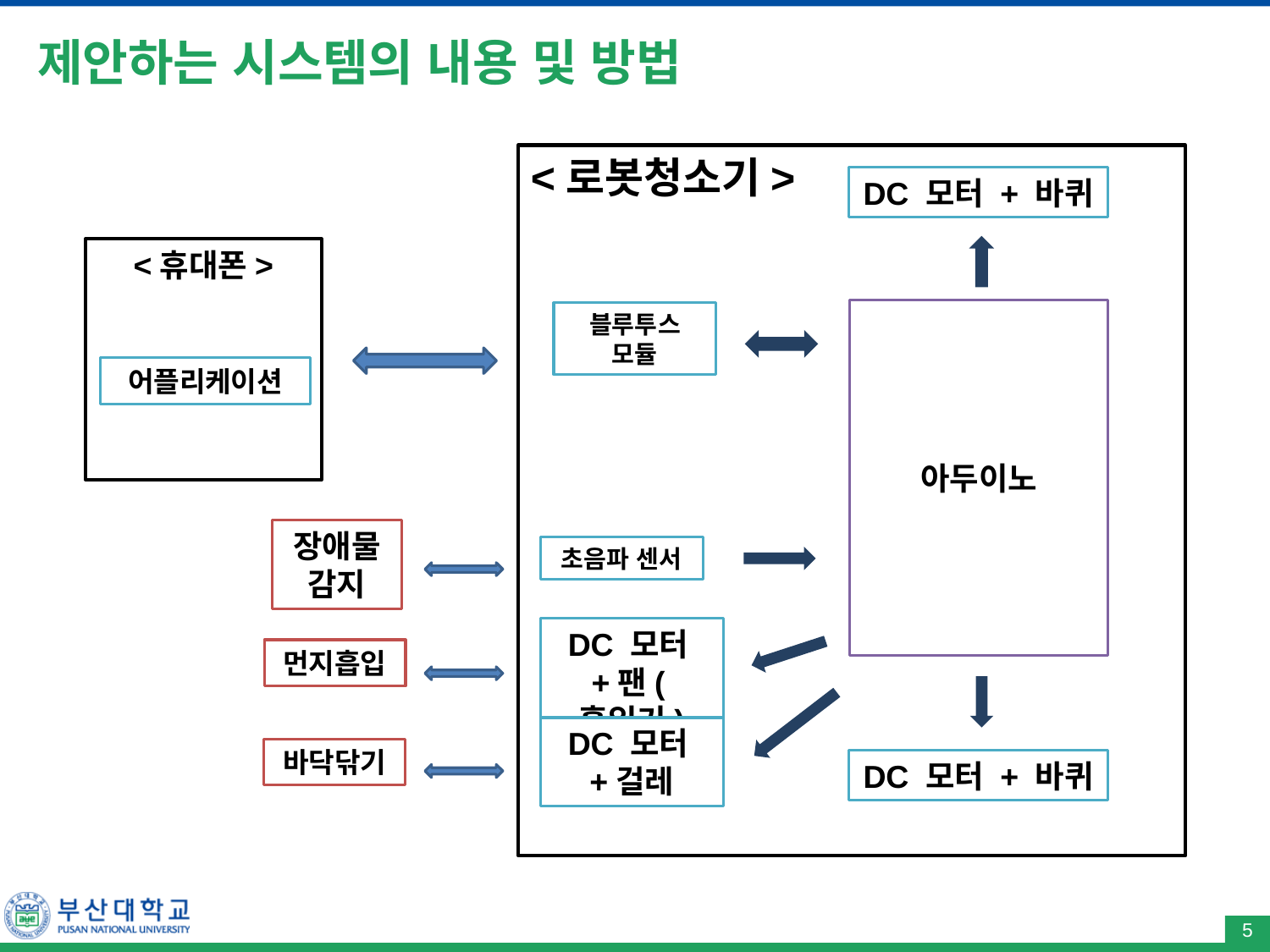

# 제안하는 시스템의 내용 및 방법
<로봇청소기>

DC 모터 + 바퀴
<휴대폰>

아두이노

블루투스
모듈

어플리케이션
장애물
감지
초음파 센서

DC 모터+팬(흡입기)
먼지흡입

DC 모터+걸레
바닥닦기
DC 모터 + 바퀴

5